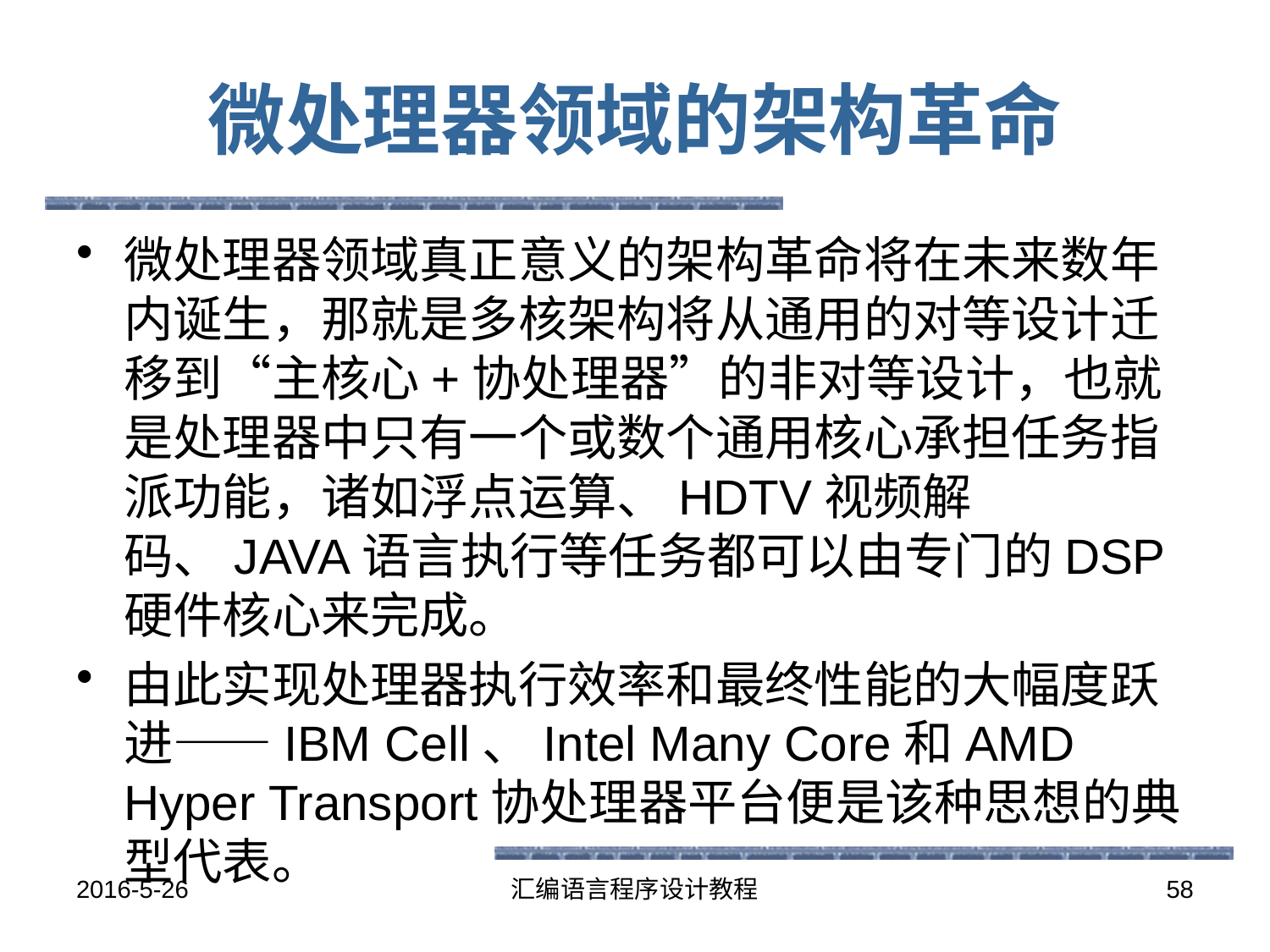

# 微处理器领域的架构革命
微处理器领域真正意义的架构革命将在未来数年内诞生，那就是多核架构将从通用的对等设计迁移到“主核心+协处理器”的非对等设计，也就是处理器中只有一个或数个通用核心承担任务指派功能，诸如浮点运算、HDTV视频解码、JAVA语言执行等任务都可以由专门的DSP硬件核心来完成。
由此实现处理器执行效率和最终性能的大幅度跃进——IBM Cell、Intel Many Core和AMD Hyper Transport协处理器平台便是该种思想的典型代表。
2016-5-26
汇编语言程序设计教程
58